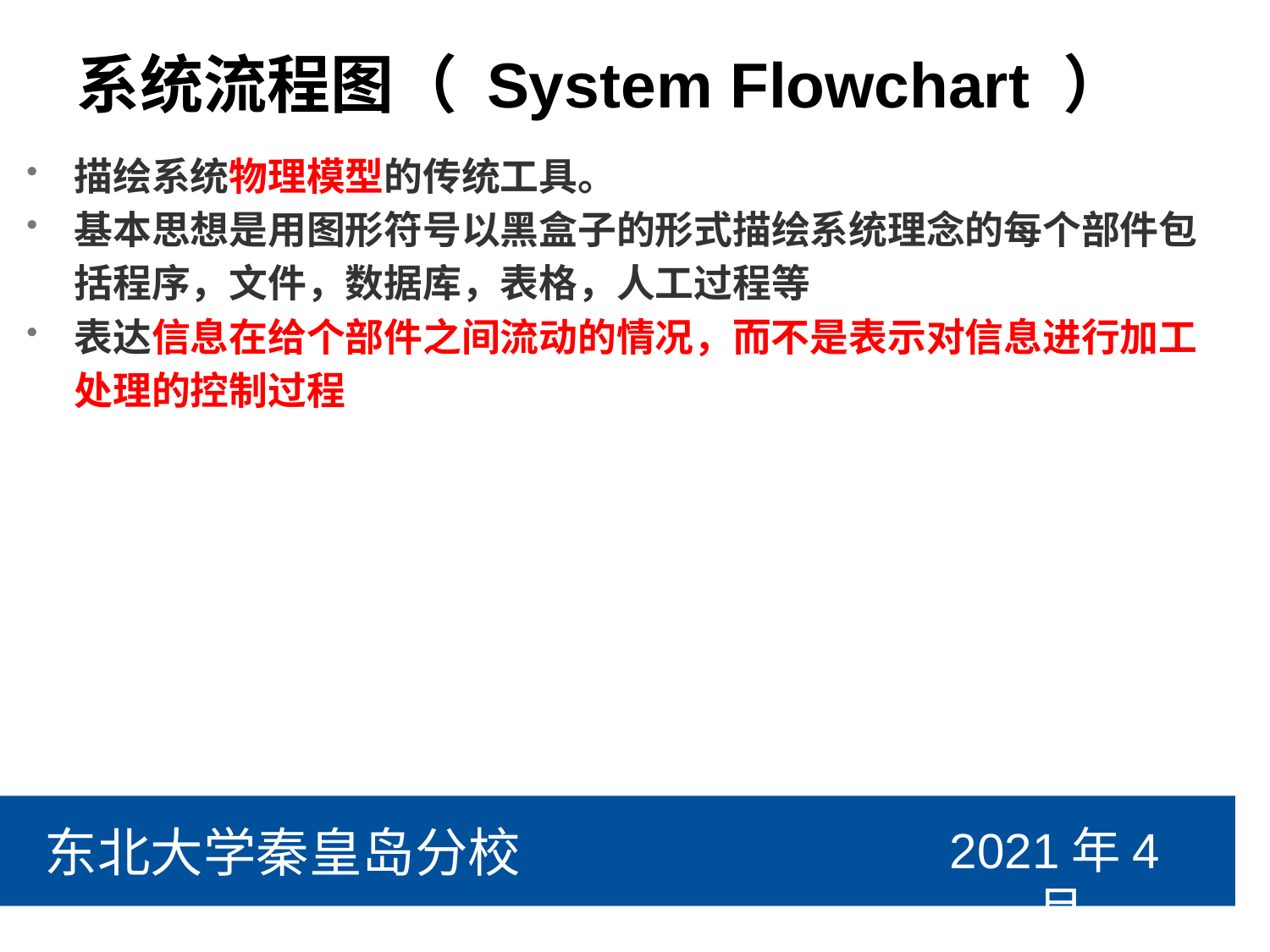

# 系统流程图（ System Flowchart ）
描绘系统物理模型的传统工具。
基本思想是用图形符号以黑盒子的形式描绘系统理念的每个部件包括程序，文件，数据库，表格，人工过程等
表达信息在给个部件之间流动的情况，而不是表示对信息进行加工处理的控制过程